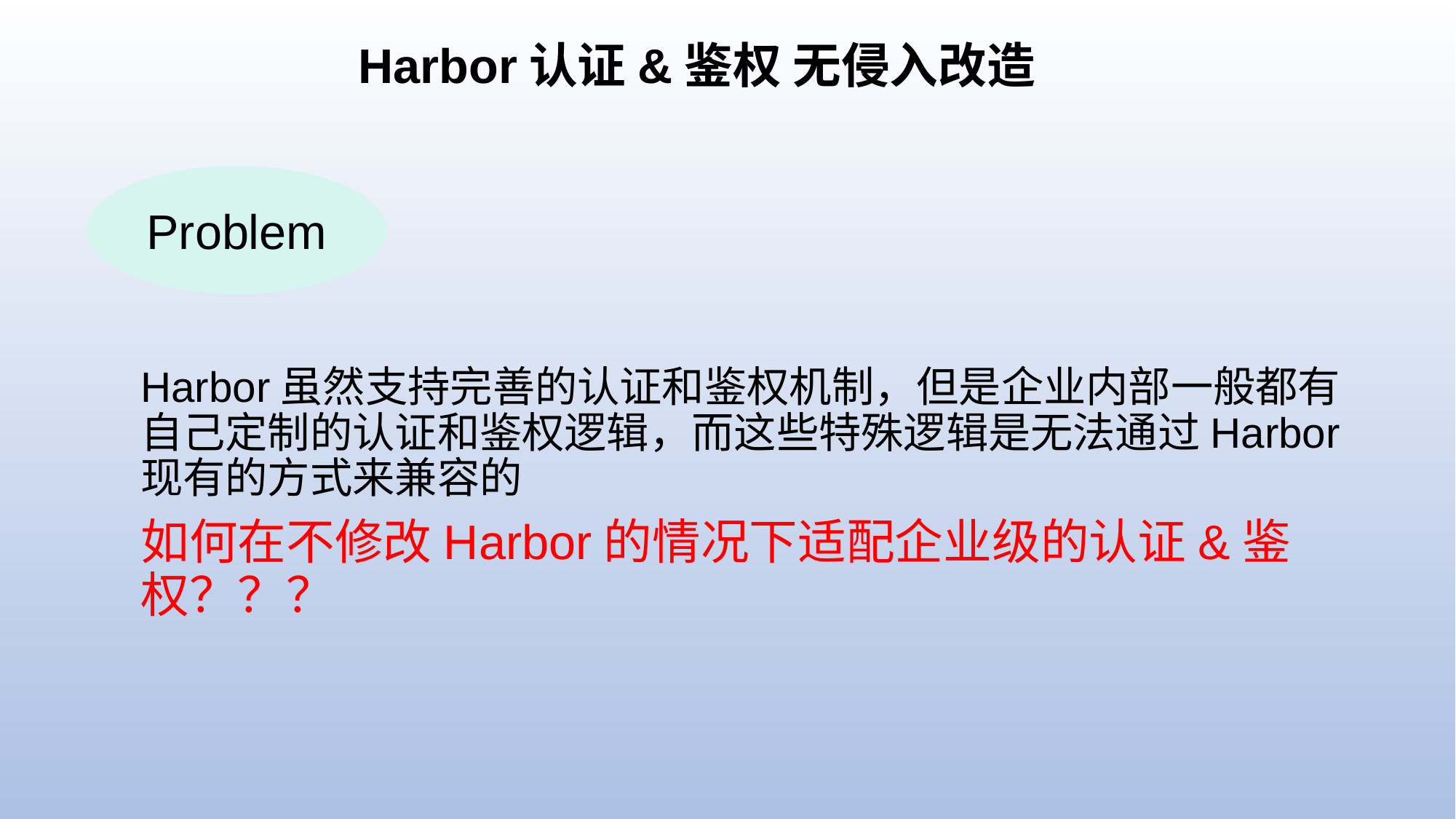

Harbor认证&鉴权 无侵入改造

Harbor虽然支持完善的认证和鉴权机制，但是企业内部一般都有自己定制的认证和鉴权逻辑，而这些特殊逻辑是无法通过Harbor现有的方式来兼容的
如何在不修改Harbor的情况下适配企业级的认证&鉴权？？？
Problem